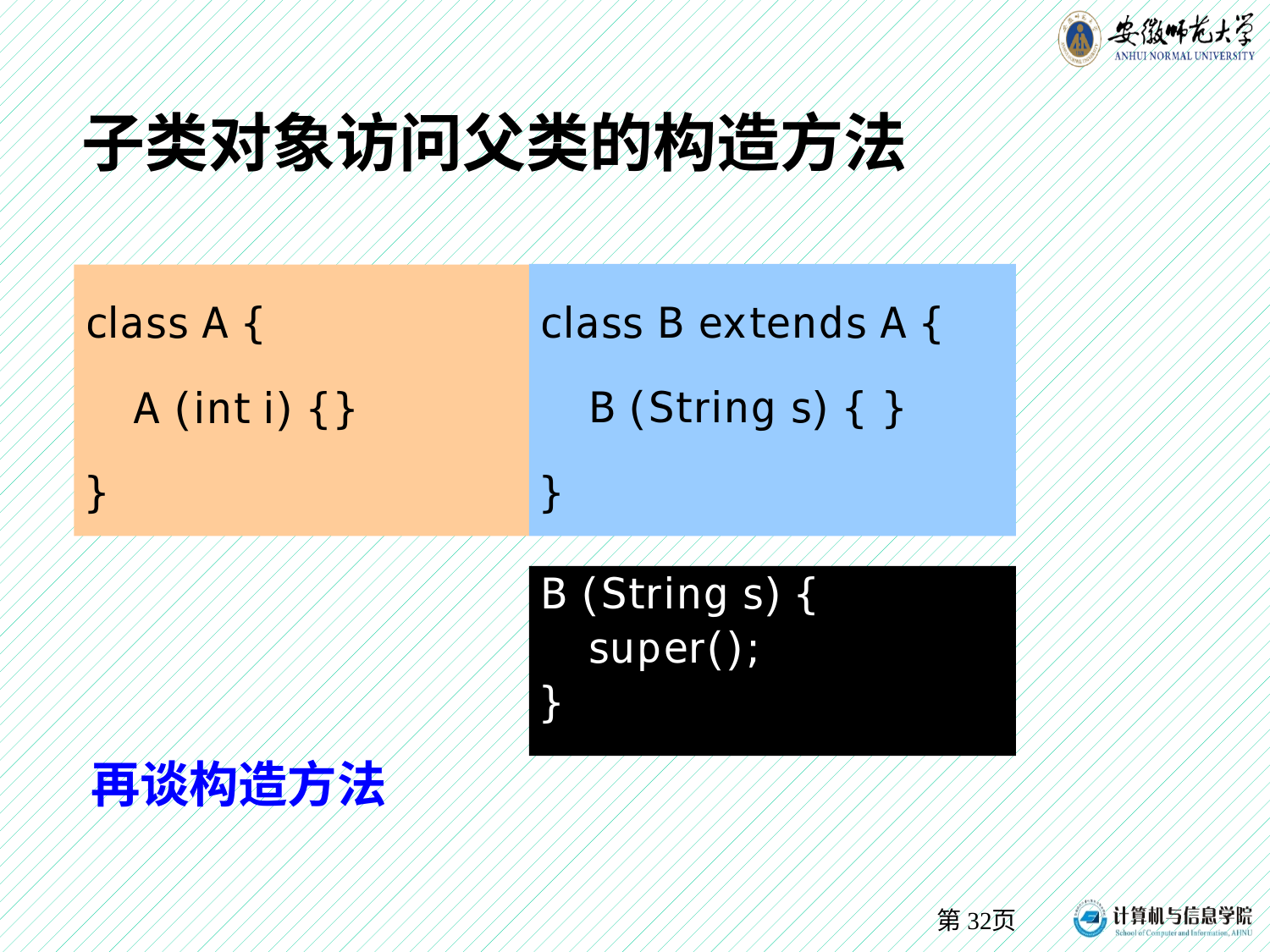

# 子类对象访问父类的构造方法
class B extends A {
	B (String s) { }
}

class A {
	A (int i) {}
}
B (String s) {
	super();
}
再谈构造方法
第32页